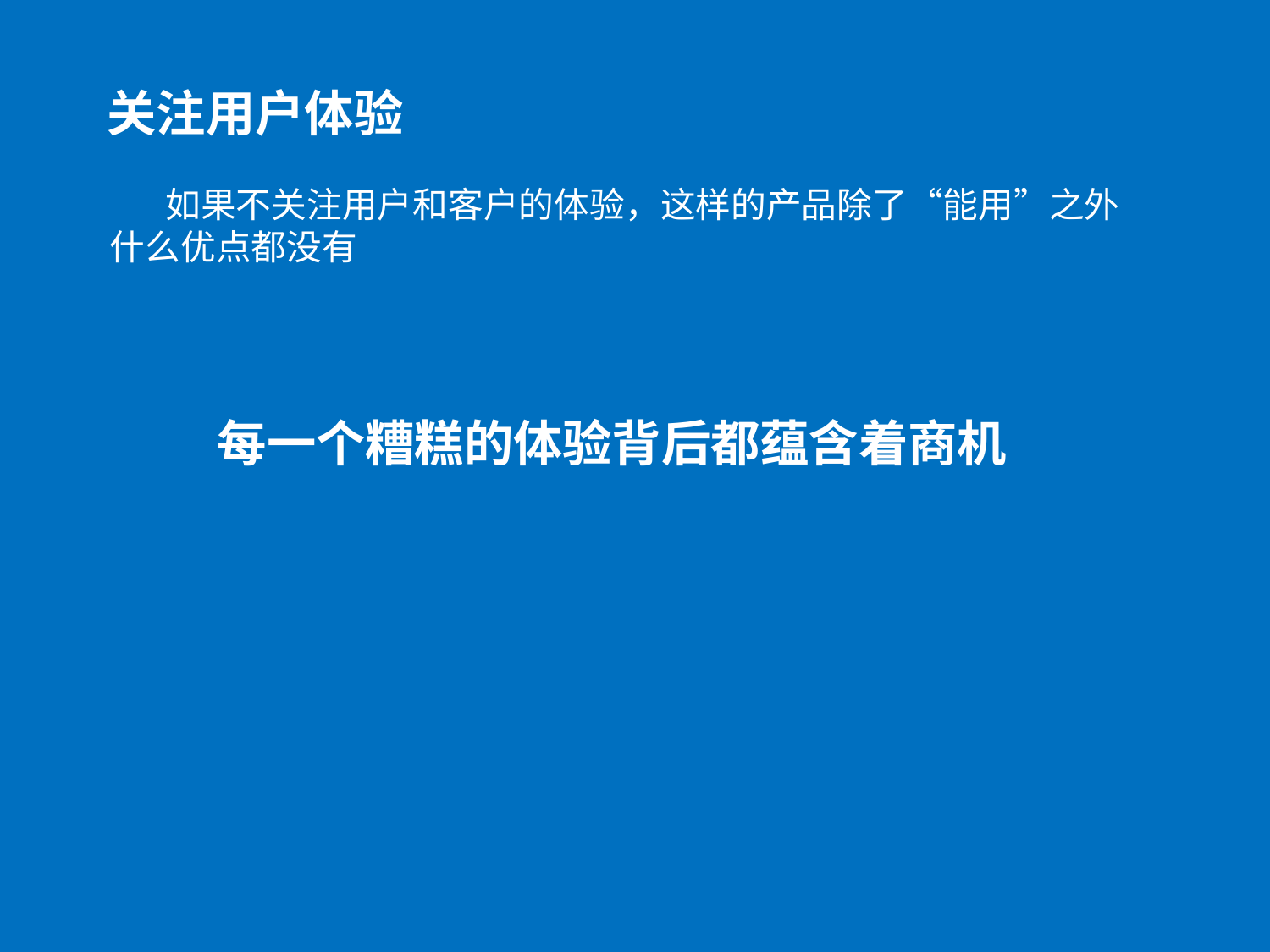

关注用户体验
      如果不关注用户和客户的体验，这样的产品除了“能用”之外
什么优点都没有
每一个糟糕的体验背后都蕴含着商机